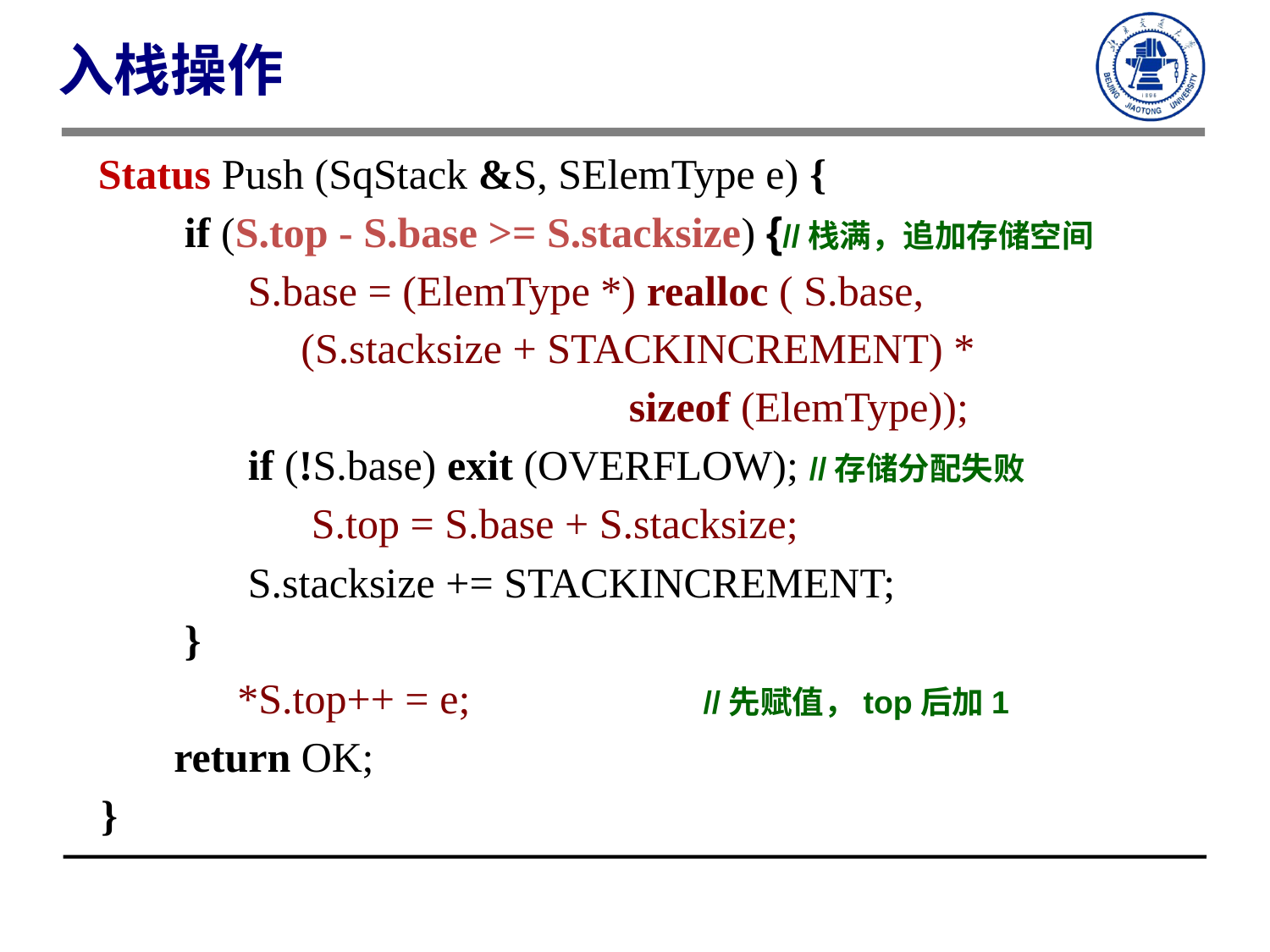

入栈操作
 Status Push (SqStack &S, SElemType e) {
         if (S.top - S.base >= S.stacksize) {//栈满，追加存储空间
               S.base = (ElemType *) realloc ( S.base,
              (S.stacksize + STACKINCREMENT) *
                                             sizeof (ElemType));
         if (!S.base) exit (OVERFLOW); //存储分配失败
               S.top = S.base + S.stacksize;
         S.stacksize += STACKINCREMENT;
   }
        *S.top++ = e;                      //先赋值，top后加1
  return OK;
}